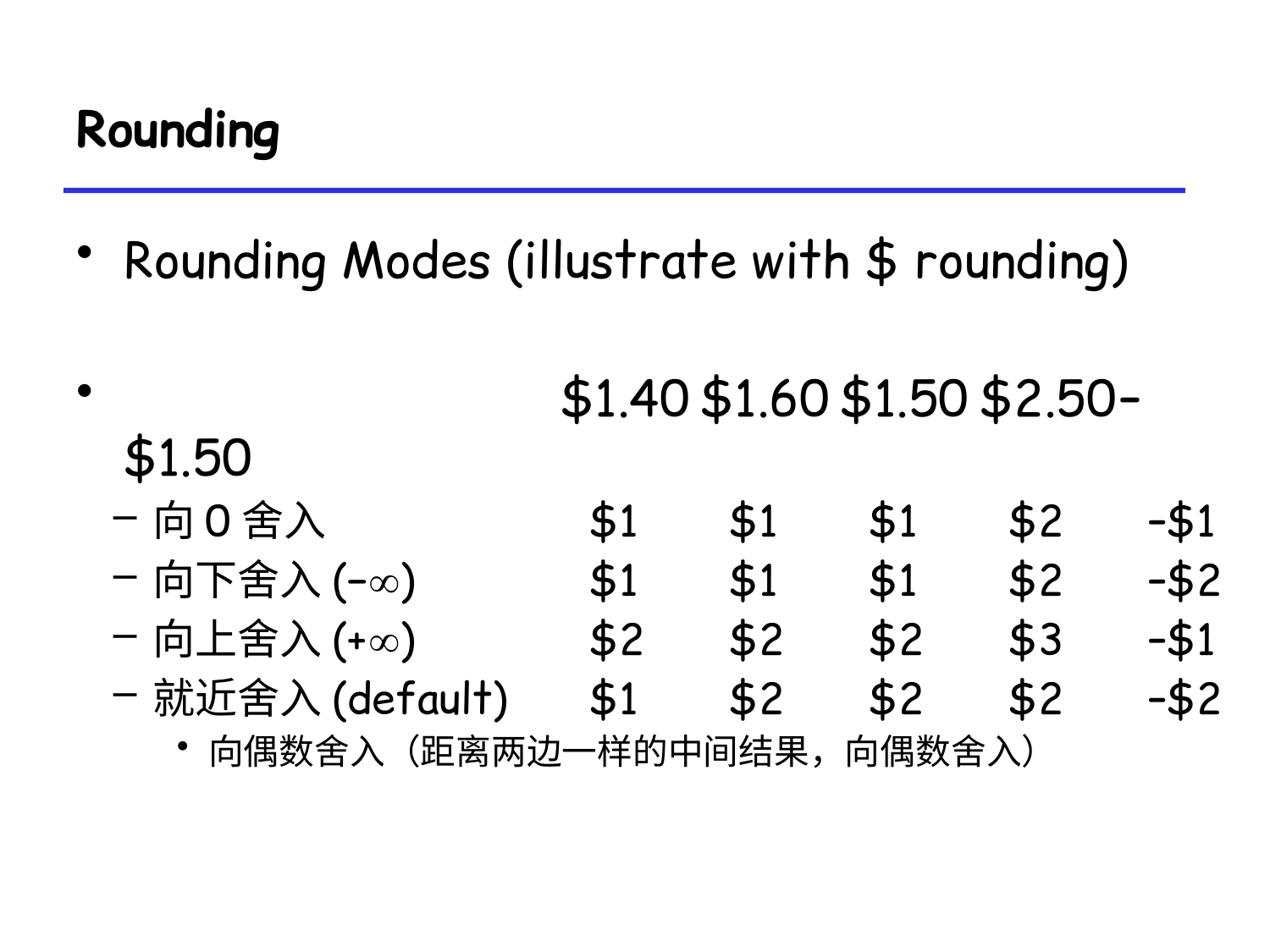

# Rounding
Rounding Modes (illustrate with $ rounding)

	$1.40	$1.60	$1.50	$2.50	–$1.50
向0舍入	$1	$1	$1	$2	–$1
向下舍入(−∞)	$1	$1	$1	$2	–$2
向上舍入(+∞) 	$2	$2	$2	$3	–$1
就近舍入(default)	$1	$2	$2	$2	–$2
向偶数舍入（距离两边一样的中间结果，向偶数舍入）